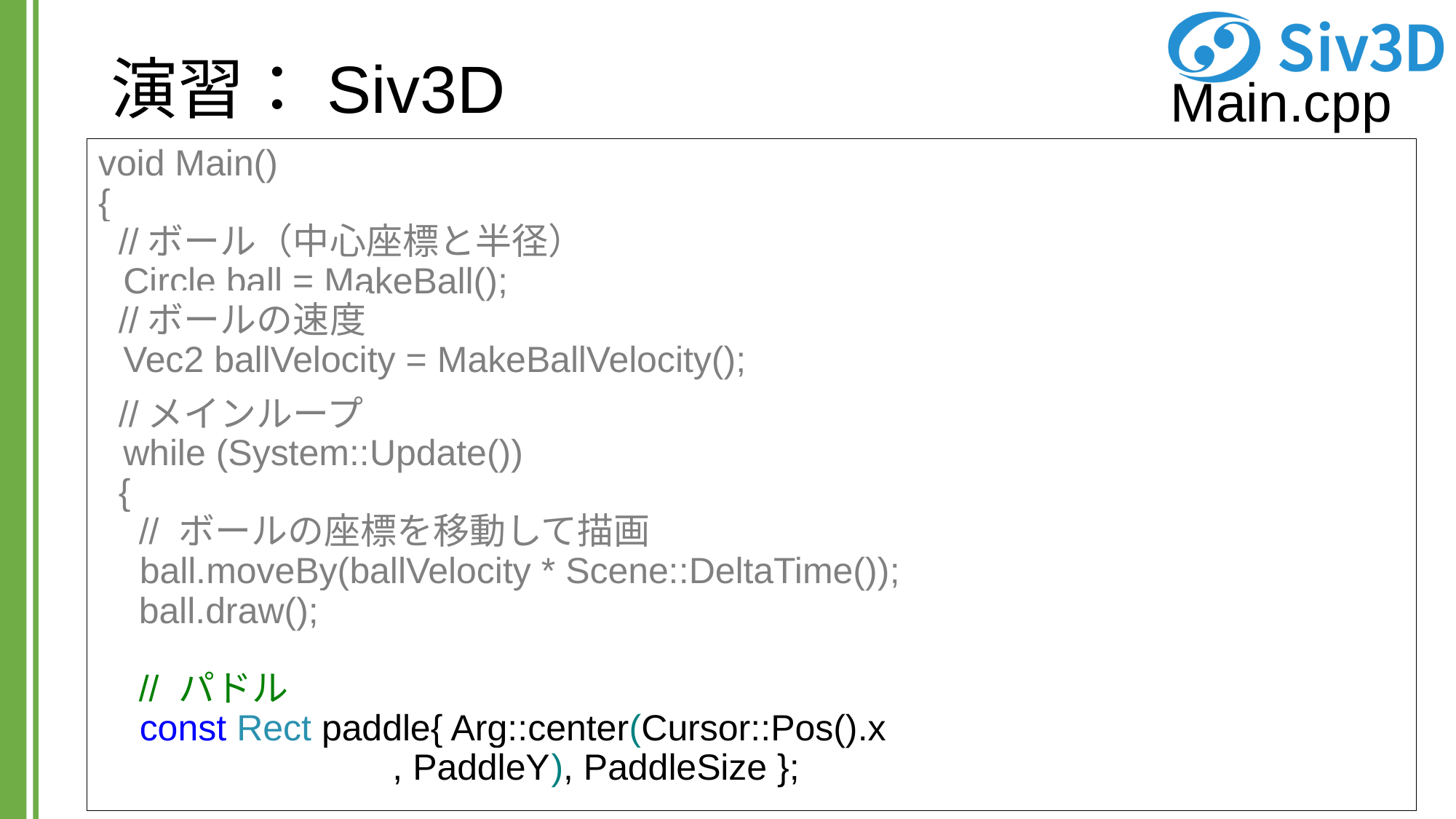

# 演習：Siv3D
Main.cpp
void Main()
{
  //ボール（中心座標と半径）
  Circle ball = MakeBall();
  //ボールの速度
  Vec2 ballVelocity = MakeBallVelocity();
  //メインループ
  while (System::Update())
  {
    // ボールの座標を移動して描画
    ball.moveBy(ballVelocity * Scene::DeltaTime());
    ball.draw();
    // パドル
    const Rect paddle{ Arg::center(Cursor::Pos().x
                             , PaddleY), PaddleSize };